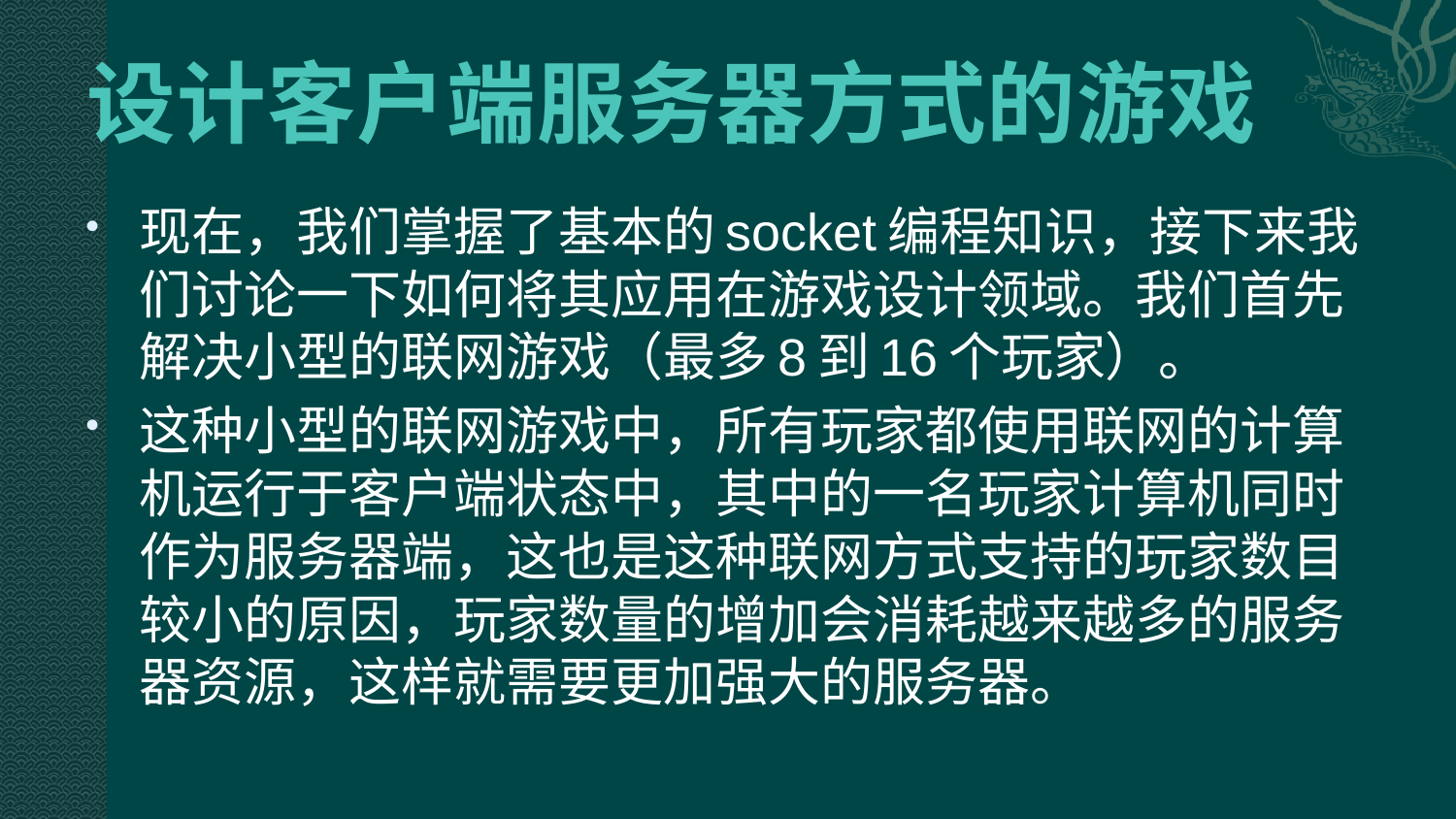

# 设计客户端服务器方式的游戏
现在，我们掌握了基本的socket编程知识，接下来我们讨论一下如何将其应用在游戏设计领域。我们首先解决小型的联网游戏（最多8到16个玩家）。
这种小型的联网游戏中，所有玩家都使用联网的计算机运行于客户端状态中，其中的一名玩家计算机同时作为服务器端，这也是这种联网方式支持的玩家数目较小的原因，玩家数量的增加会消耗越来越多的服务器资源，这样就需要更加强大的服务器。